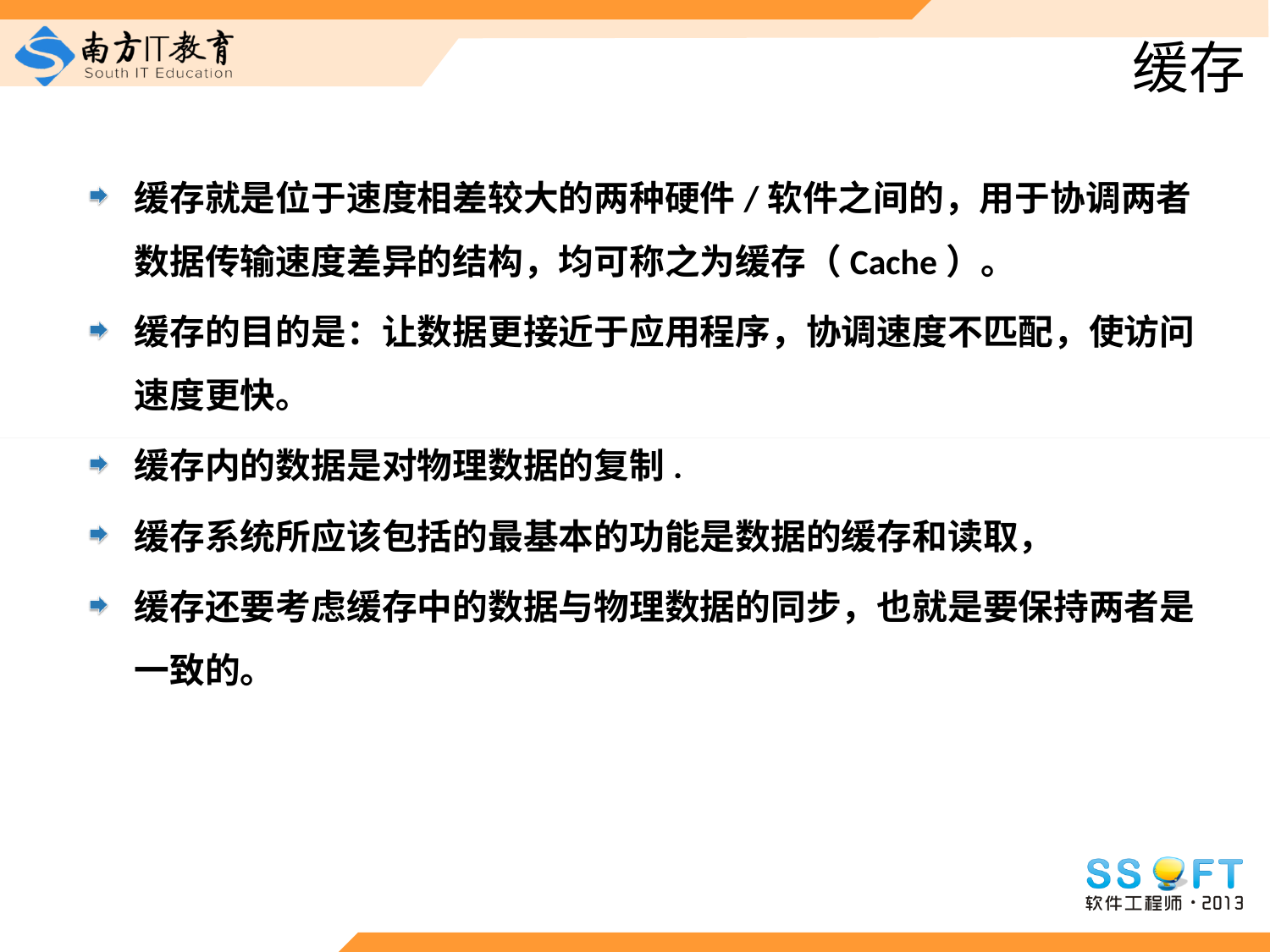

# 缓存
缓存就是位于速度相差较大的两种硬件/软件之间的，用于协调两者数据传输速度差异的结构，均可称之为缓存（Cache）。
缓存的目的是：让数据更接近于应用程序，协调速度不匹配，使访问速度更快。
缓存内的数据是对物理数据的复制.
缓存系统所应该包括的最基本的功能是数据的缓存和读取，
缓存还要考虑缓存中的数据与物理数据的同步，也就是要保持两者是一致的。